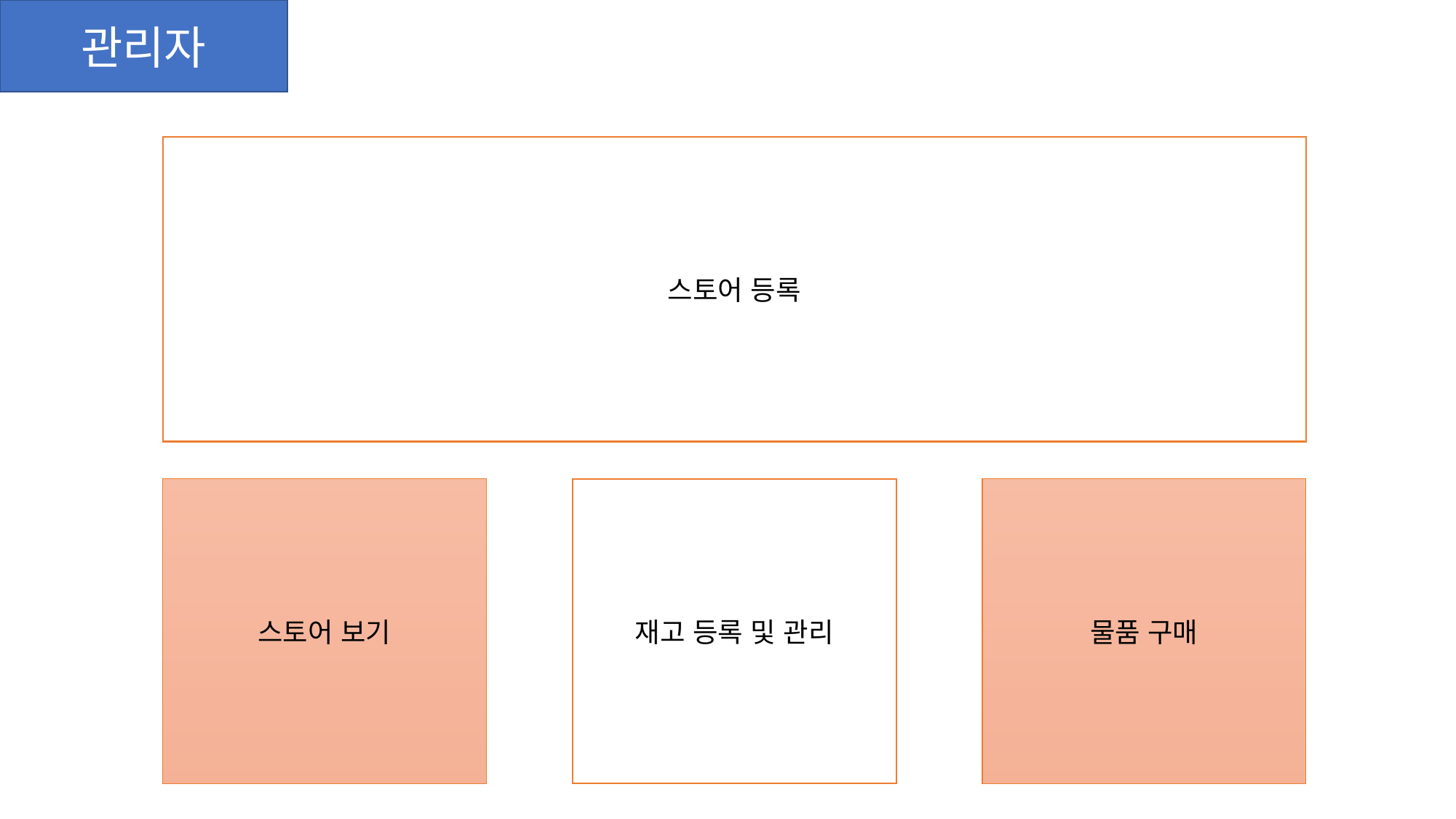

관리자
스토어 등록
스토어 보기
재고 등록 및 관리
물품 구매